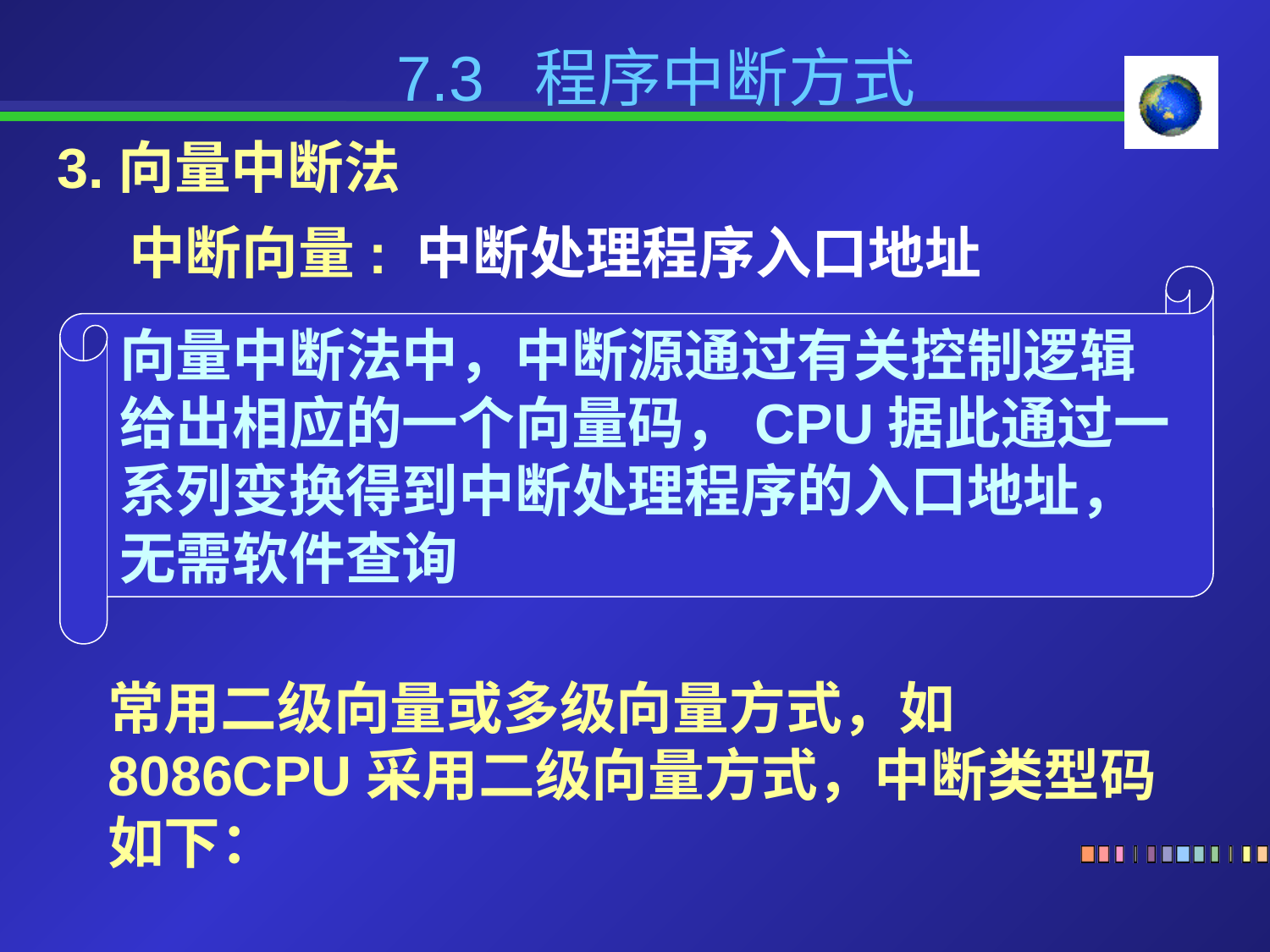

7.3  程序中断方式
3.向量中断法
中断向量: 中断处理程序入口地址
向量中断法中，中断源通过有关控制逻辑给出相应的一个向量码，CPU据此通过一系列变换得到中断处理程序的入口地址，无需软件查询
常用二级向量或多级向量方式，如8086CPU采用二级向量方式，中断类型码 如下：
41